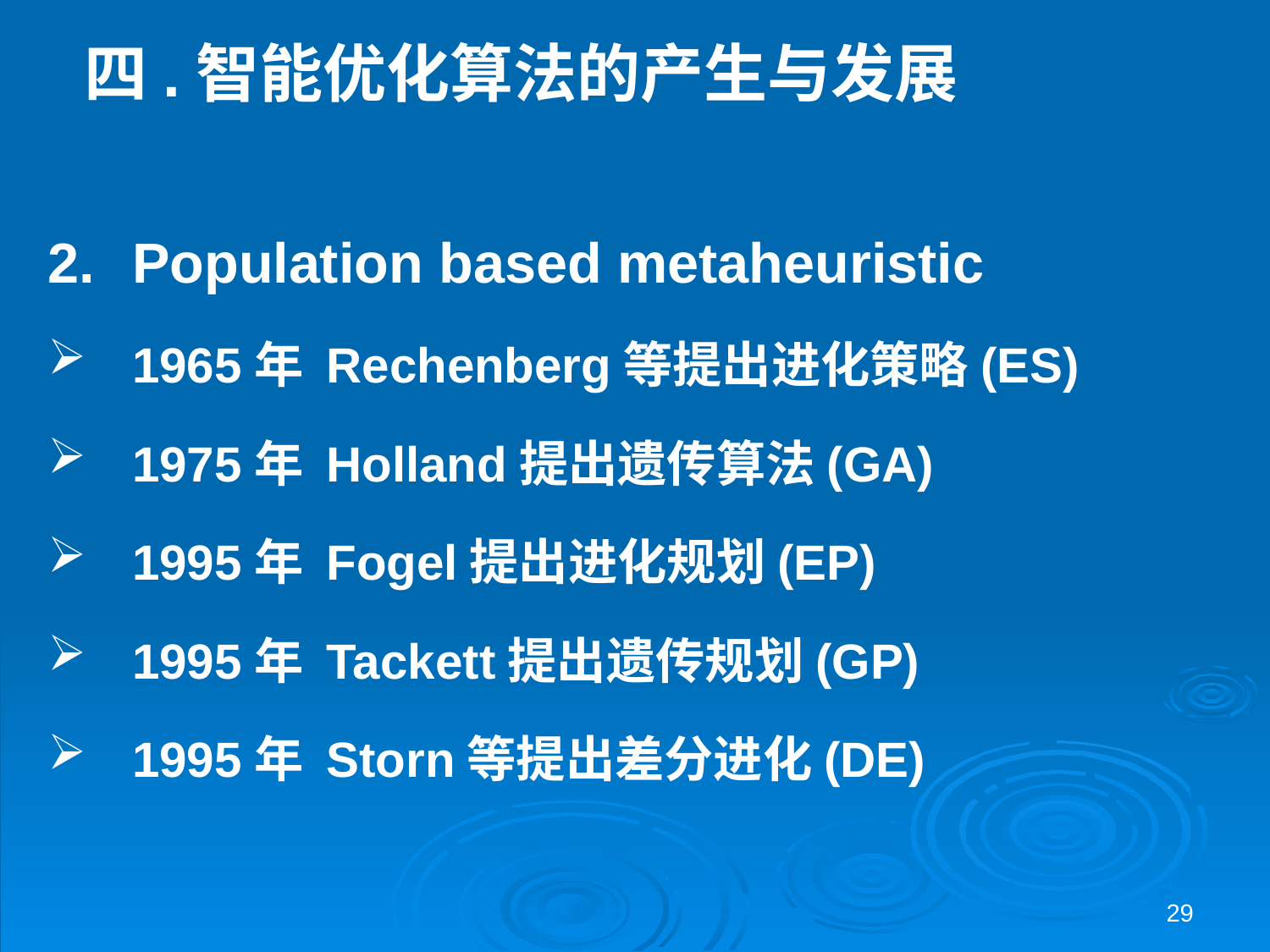

# 四.智能优化算法的产生与发展
Population based metaheuristic
1965年 Rechenberg等提出进化策略(ES)
1975年 Holland提出遗传算法(GA)
1995年 Fogel提出进化规划(EP)
1995年 Tackett提出遗传规划(GP)
1995年 Storn等提出差分进化(DE)

29